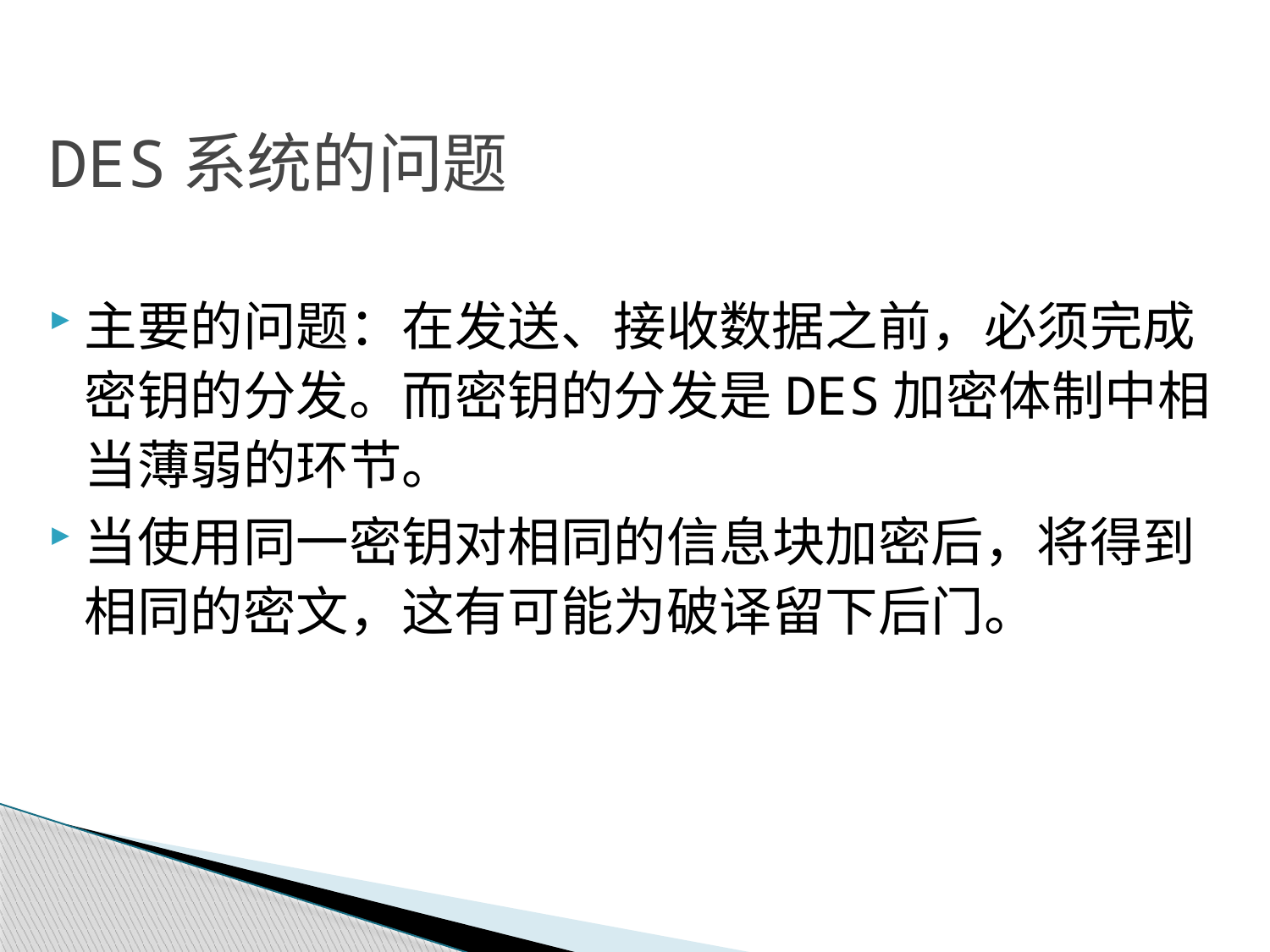

DES系统的问题

主要的问题：在发送、接收数据之前，必须完成密钥的分发。而密钥的分发是DES加密体制中相当薄弱的环节。
当使用同一密钥对相同的信息块加密后，将得到相同的密文，这有可能为破译留下后门。